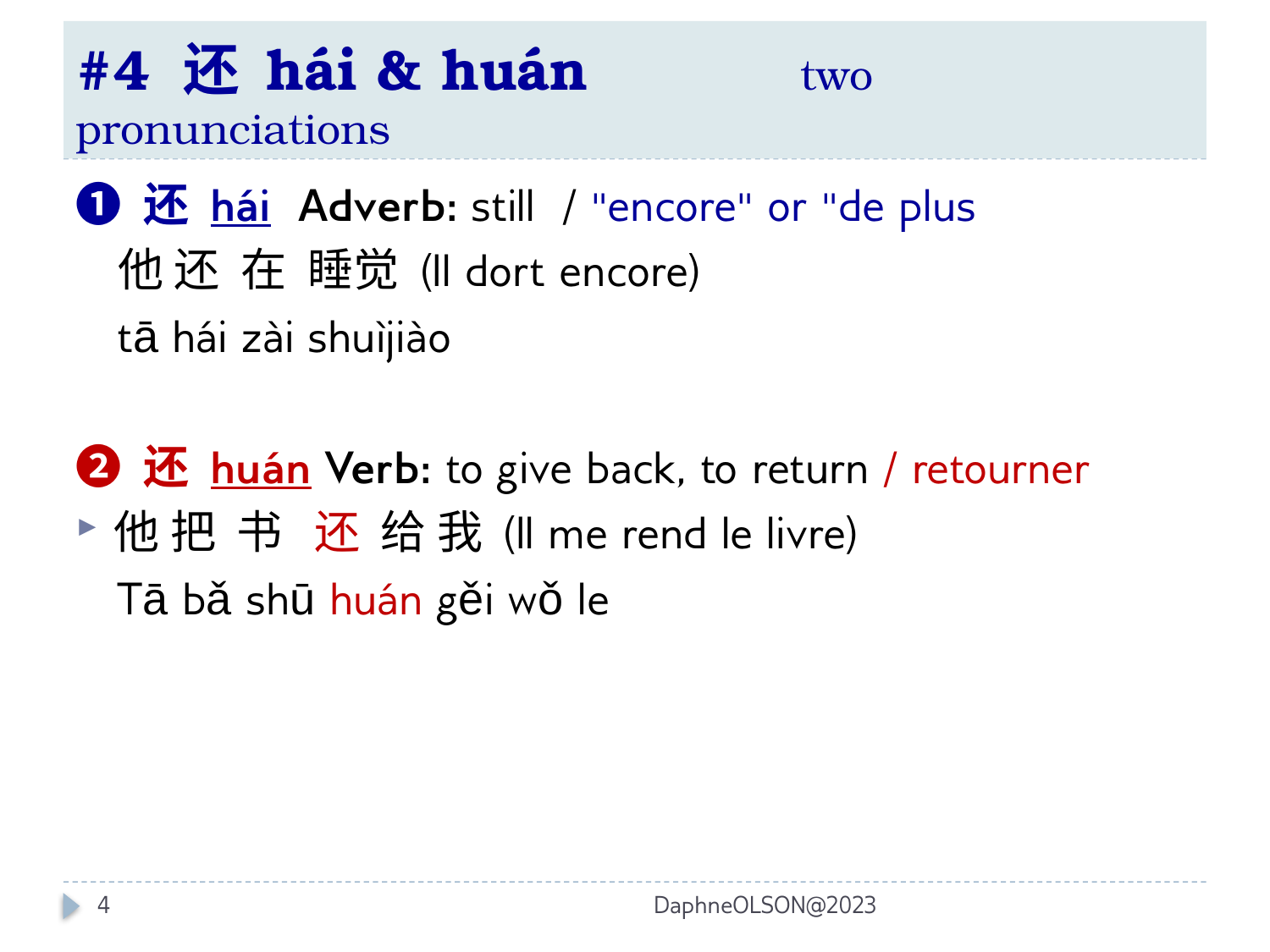

# #4 还 hái & huán           two pronunciations
❶ 还 hái  Adverb: still  / "encore" or "de plus
   他 还  在  睡觉 (Il dort encore)
   tā hái zài shuìjiào

❷ 还 huán Verb: to give back, to return / retourner
他 把  书   还  给 我 (Il me rend le livre)
   Tā bǎ shū huán gěi wǒ le
4
DaphneOLSON@2023